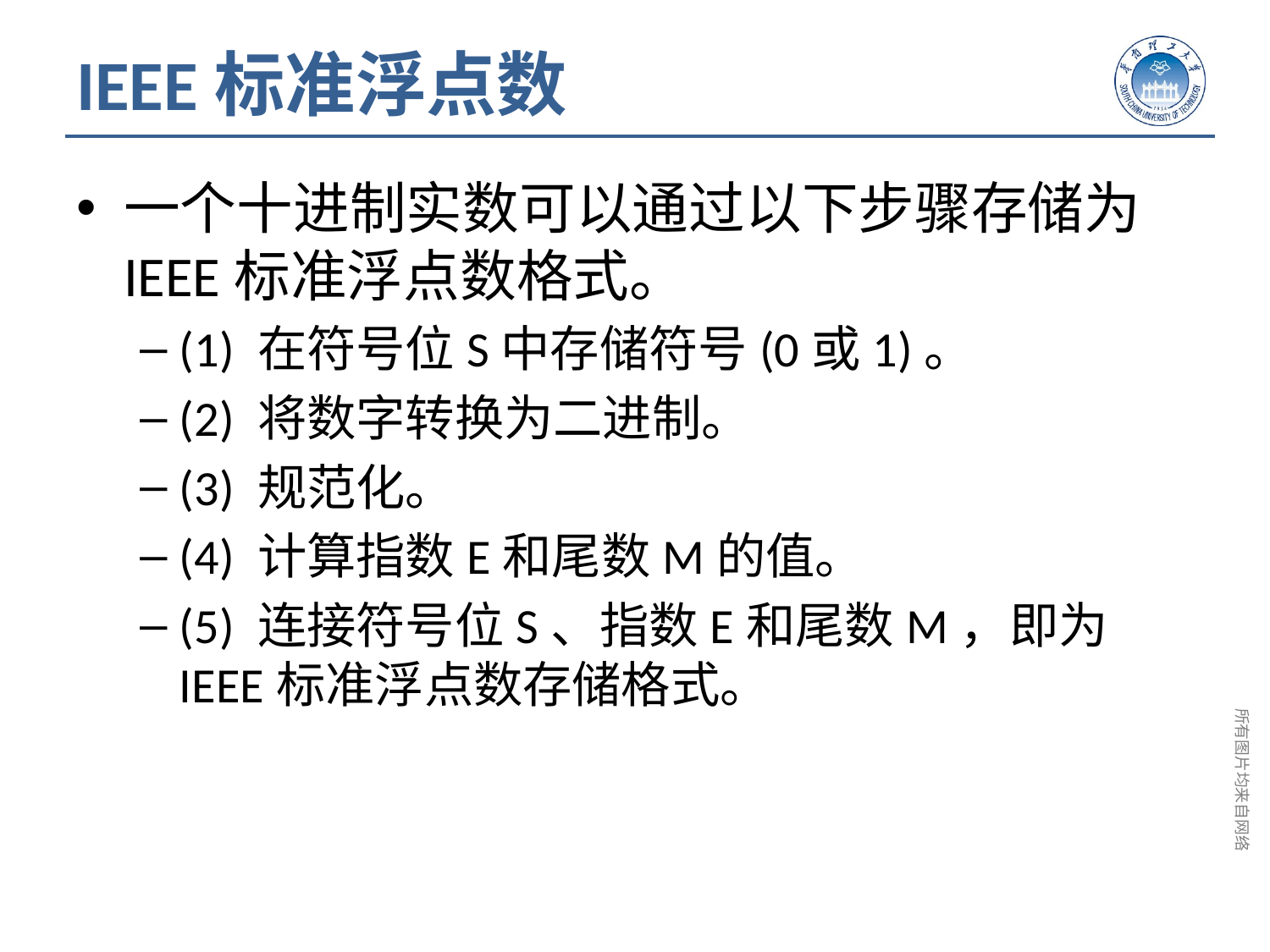

# IEEE标准浮点数
一个十进制实数可以通过以下步骤存储为IEEE标准浮点数格式。
(1) 在符号位S中存储符号(0或1)。
(2) 将数字转换为二进制。
(3) 规范化。
(4) 计算指数E和尾数M的值。
(5) 连接符号位S、指数E和尾数M，即为IEEE标准浮点数存储格式。